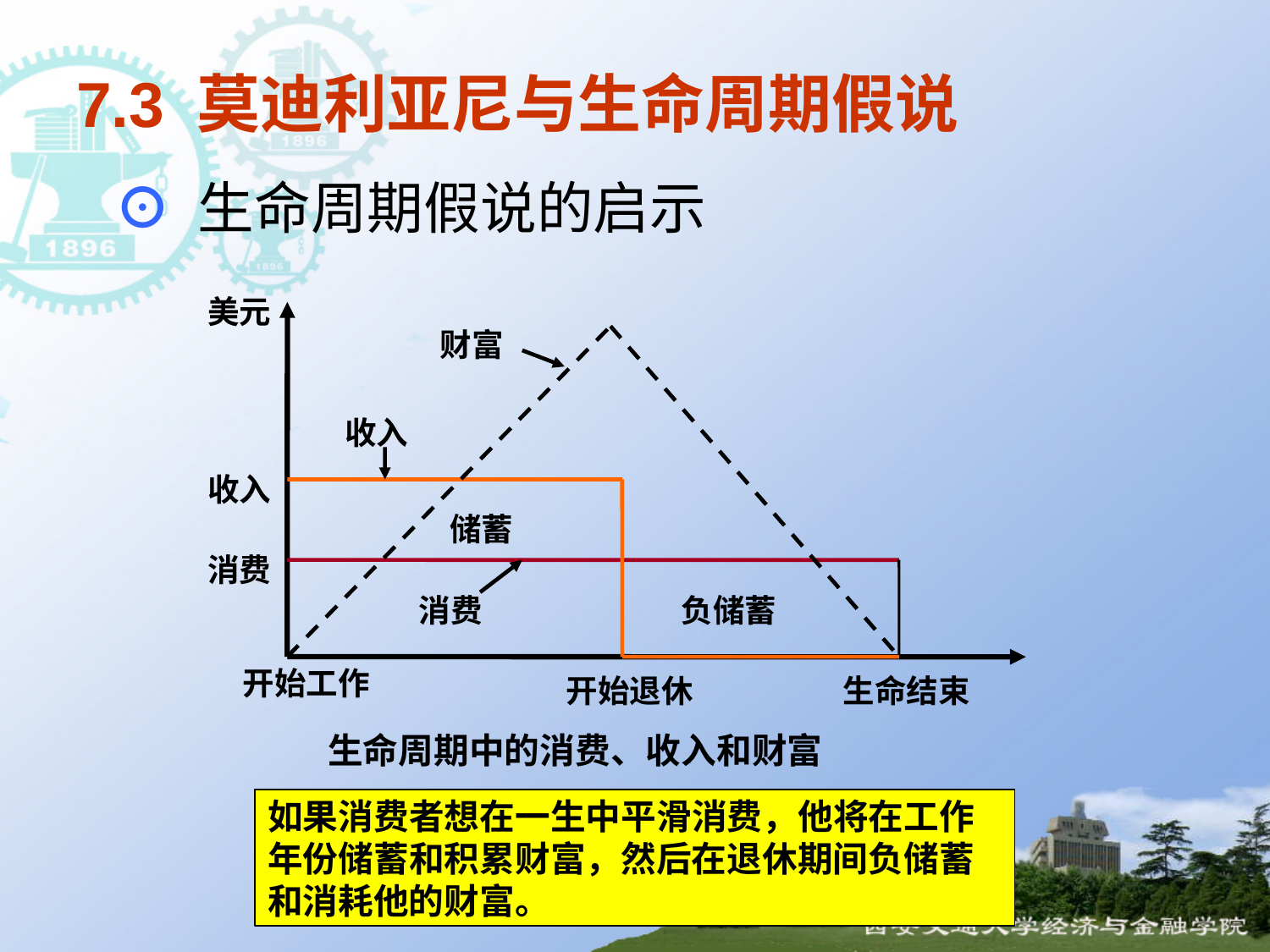

# 7.3 莫迪利亚尼与生命周期假说
⊙ 生命周期假说的启示

美元

财富

收入

收入

储蓄
消费

负储蓄
消费
开始工作

开始退休
生命结束
生命周期中的消费、收入和财富
如果消费者想在一生中平滑消费，他将在工作
年份储蓄和积累财富，然后在退休期间负储蓄
和消耗他的财富。